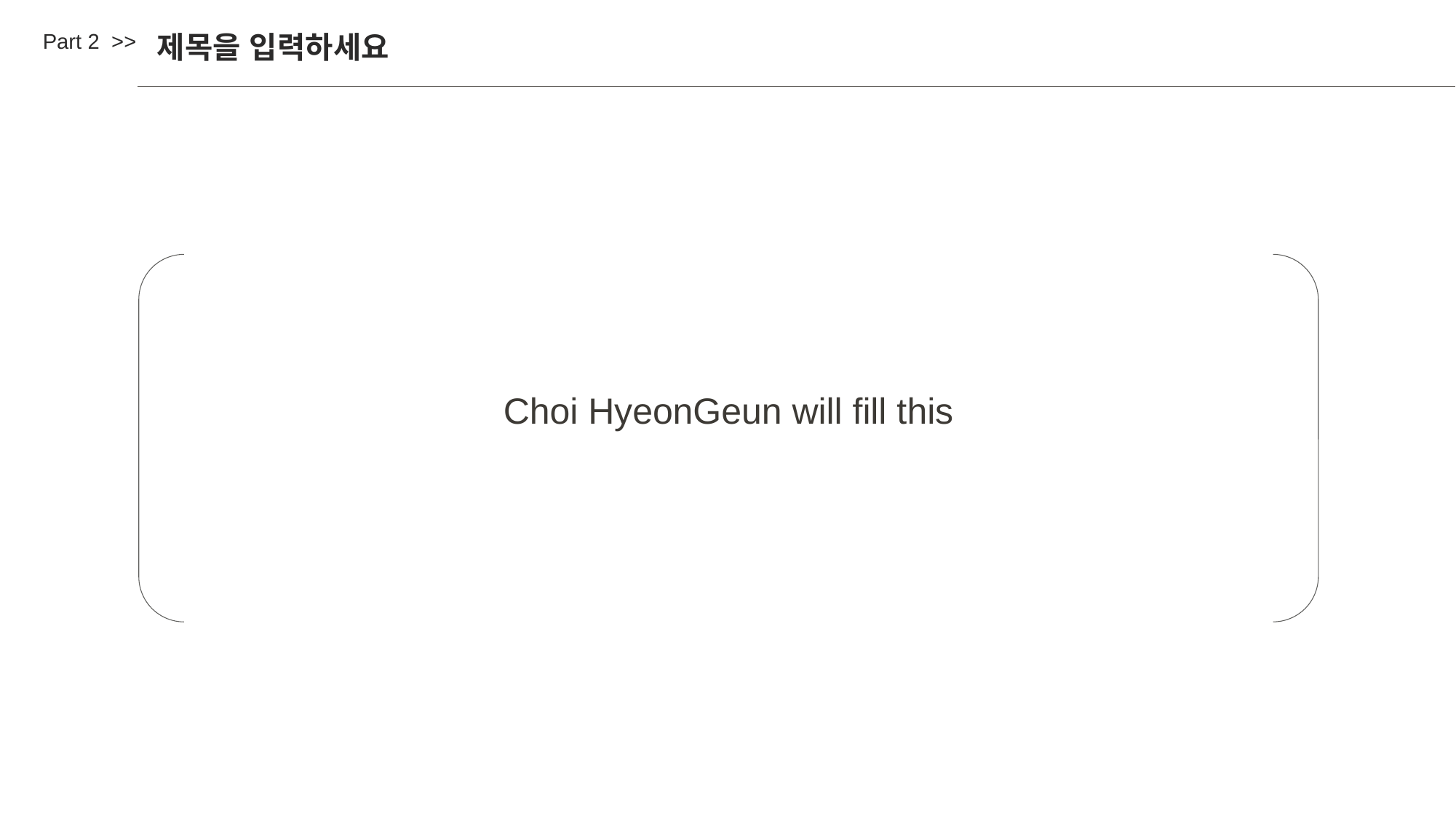

Part 2  >>
제목을 입력하세요

Choi HyeonGeun will fill this